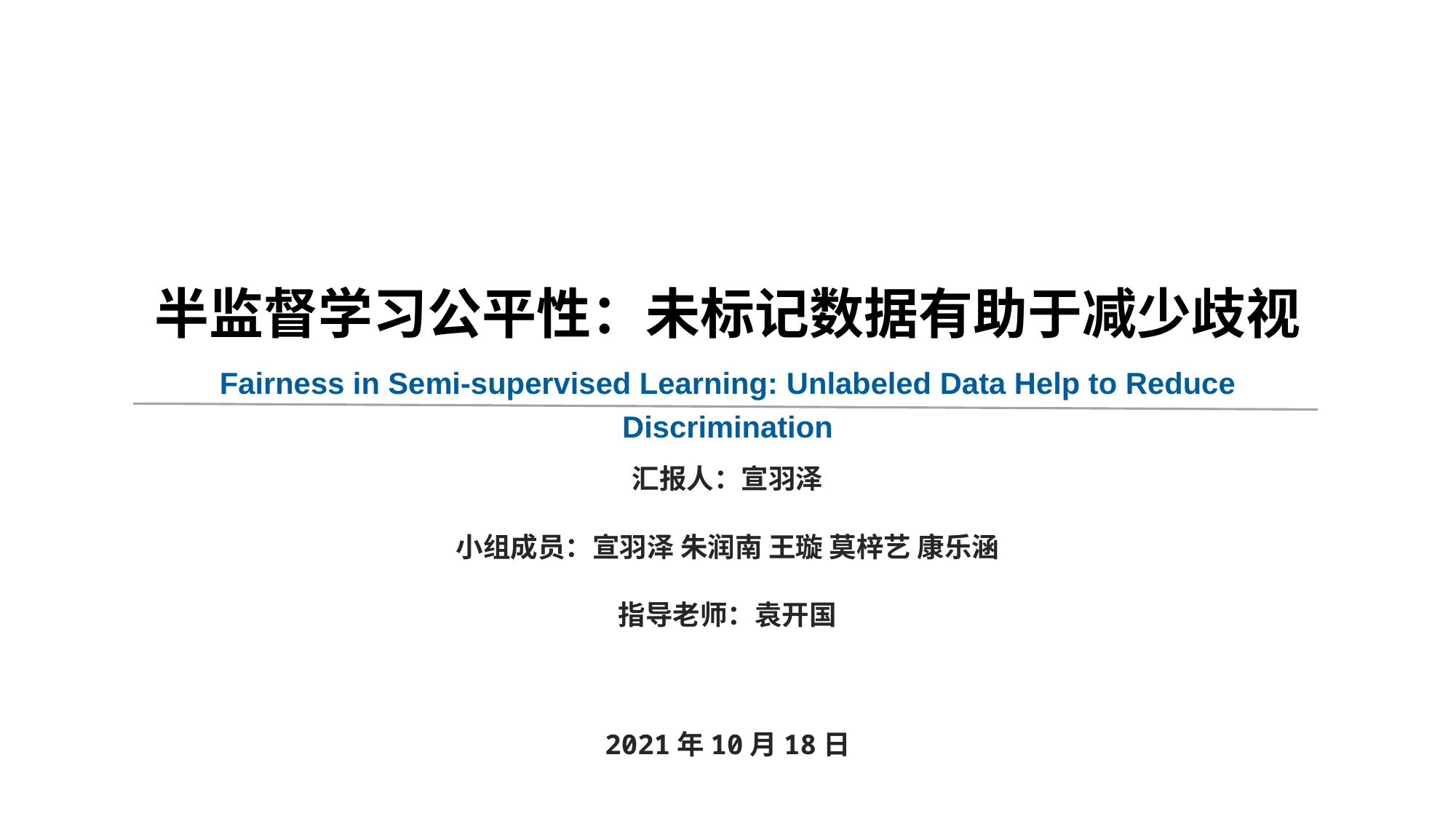

半监督学习公平性：未标记数据有助于减少歧视
Fairness in Semi-supervised Learning: Unlabeled Data Help to Reduce Discrimination
汇报人：宣羽泽
小组成员：宣羽泽 朱润南 王璇 莫梓艺 康乐涵
指导老师：袁开国
2021年10月18日